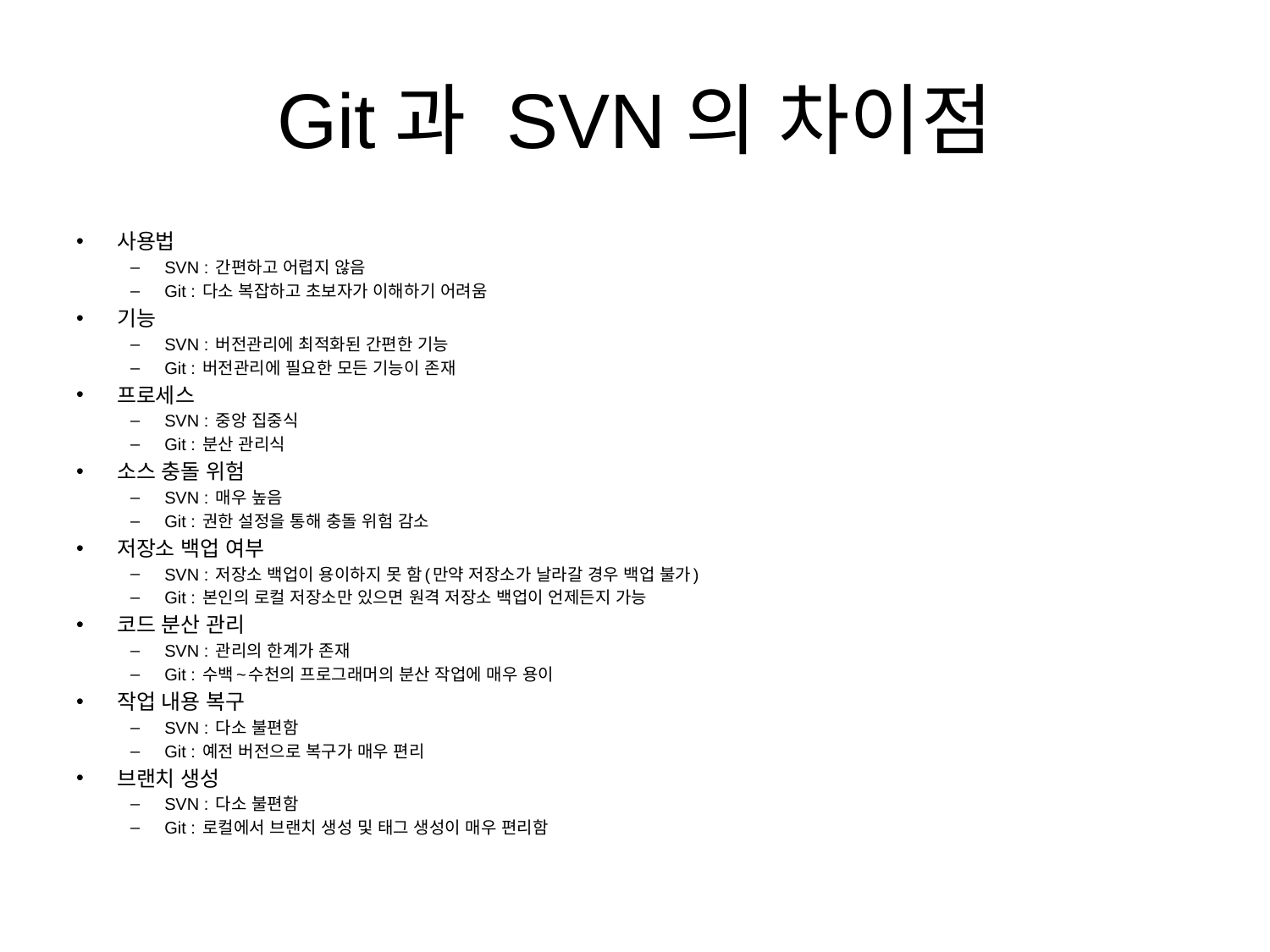

# Git과 SVN의 차이점
사용법
SVN : 간편하고 어렵지 않음
Git : 다소 복잡하고 초보자가 이해하기 어려움
기능
SVN : 버전관리에 최적화된 간편한 기능
Git : 버전관리에 필요한 모든 기능이 존재
프로세스
SVN : 중앙 집중식
Git : 분산 관리식
소스 충돌 위험
SVN : 매우 높음
Git : 권한 설정을 통해 충돌 위험 감소
저장소 백업 여부
SVN : 저장소 백업이 용이하지 못 함(만약 저장소가 날라갈 경우 백업 불가)
Git : 본인의 로컬 저장소만 있으면 원격 저장소 백업이 언제든지 가능
코드 분산 관리
SVN : 관리의 한계가 존재
Git : 수백~수천의 프로그래머의 분산 작업에 매우 용이
작업 내용 복구
SVN : 다소 불편함
Git : 예전 버전으로 복구가 매우 편리
브랜치 생성
SVN : 다소 불편함
Git : 로컬에서 브랜치 생성 및 태그 생성이 매우 편리함